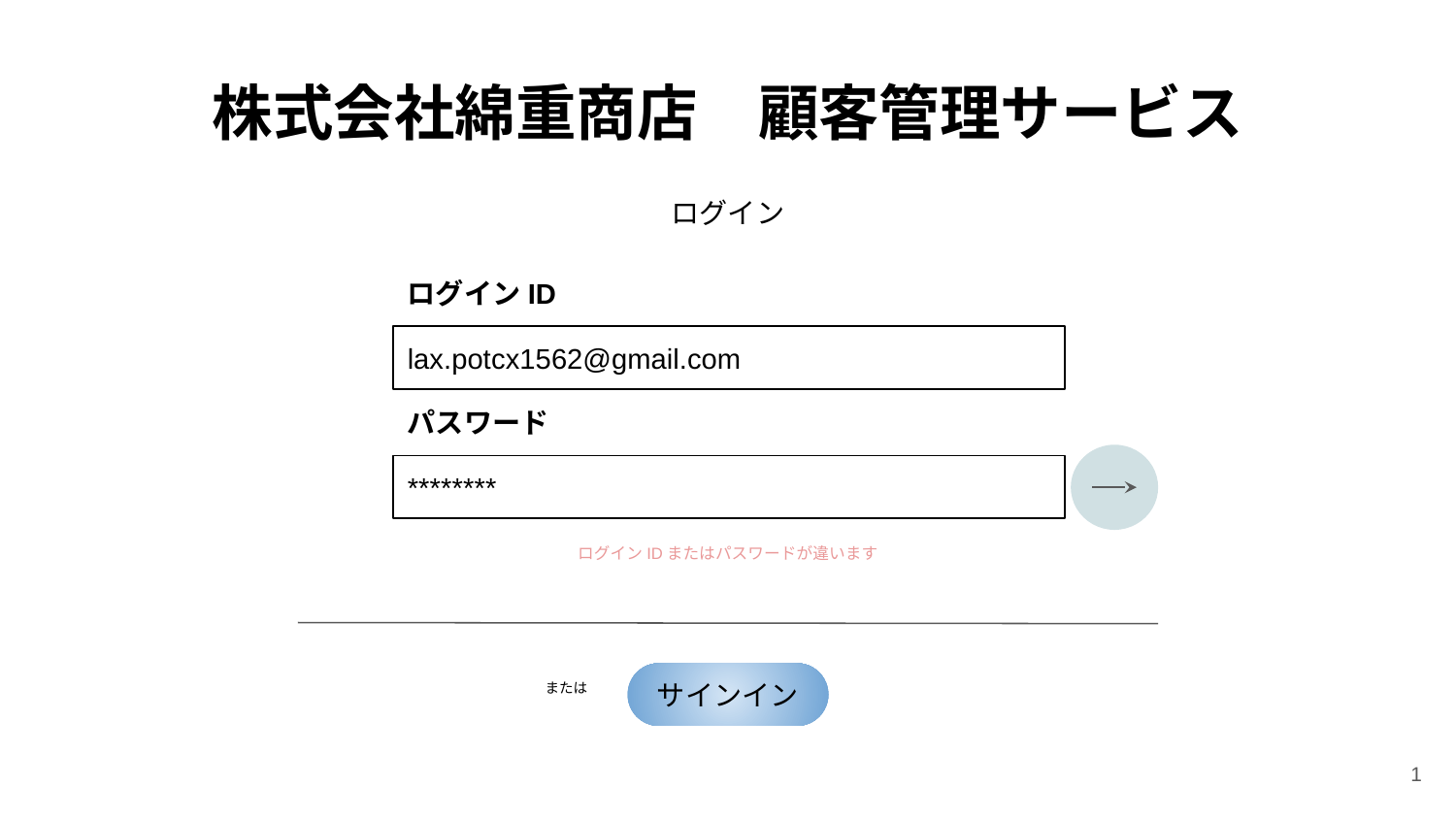

株式会社綿重商店　顧客管理サービス
ログイン
ログインID
lax.potcx1562@gmail.com
パスワード

********
ログインIDまたはパスワードが違います
サインイン
または
1